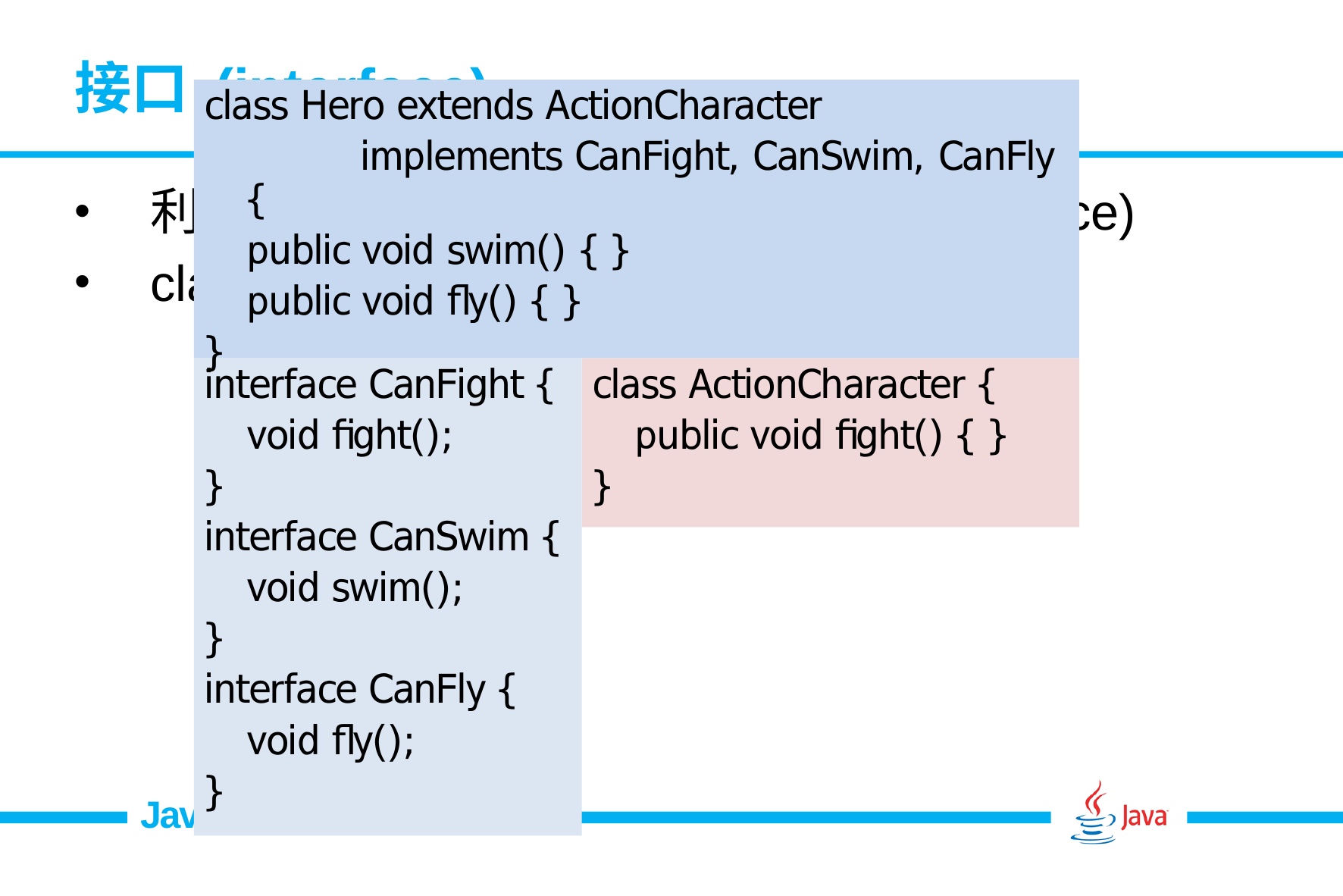

# 接口 (interface)
class Hero extends ActionCharacter
		implements CanFight, CanSwim, CanFly {
	public void swim() { }
	public void fly() { }
}
利用接口实现多重继承(Multiple inheritance)
class extends 父类 implements 接口
interface CanFight {
	void fight();
}
interface CanSwim {
	void swim();
}
interface CanFly {
	void fly();
}
class ActionCharacter {
	public void fight() { }
}